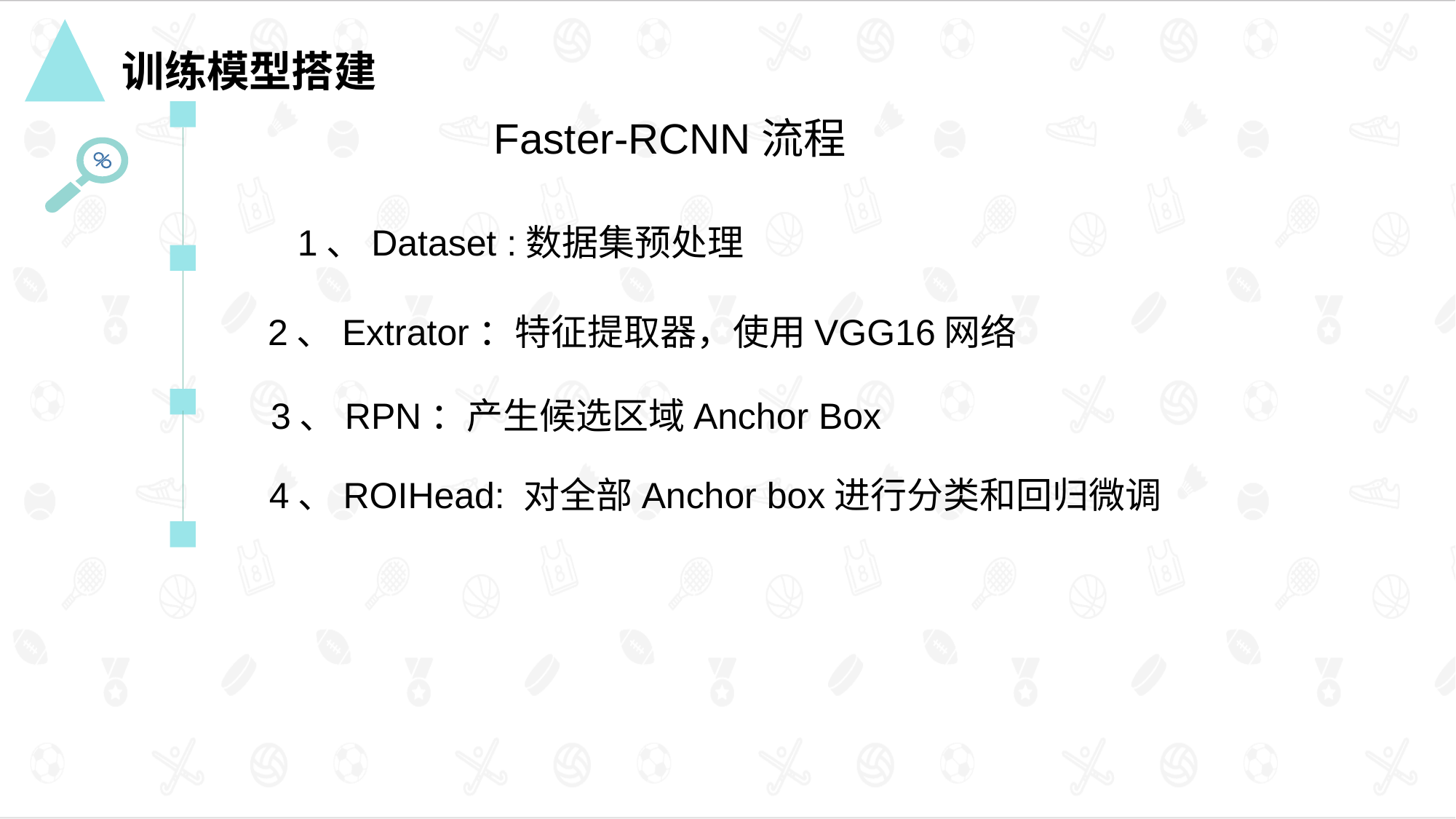

训练模型搭建

Faster-RCNN流程

1、Dataset :数据集预处理

2、Extrator：特征提取器，使用VGG16网络
3、RPN：产生候选区域Anchor Box

4、ROIHead: 对全部Anchor box进行分类和回归微调